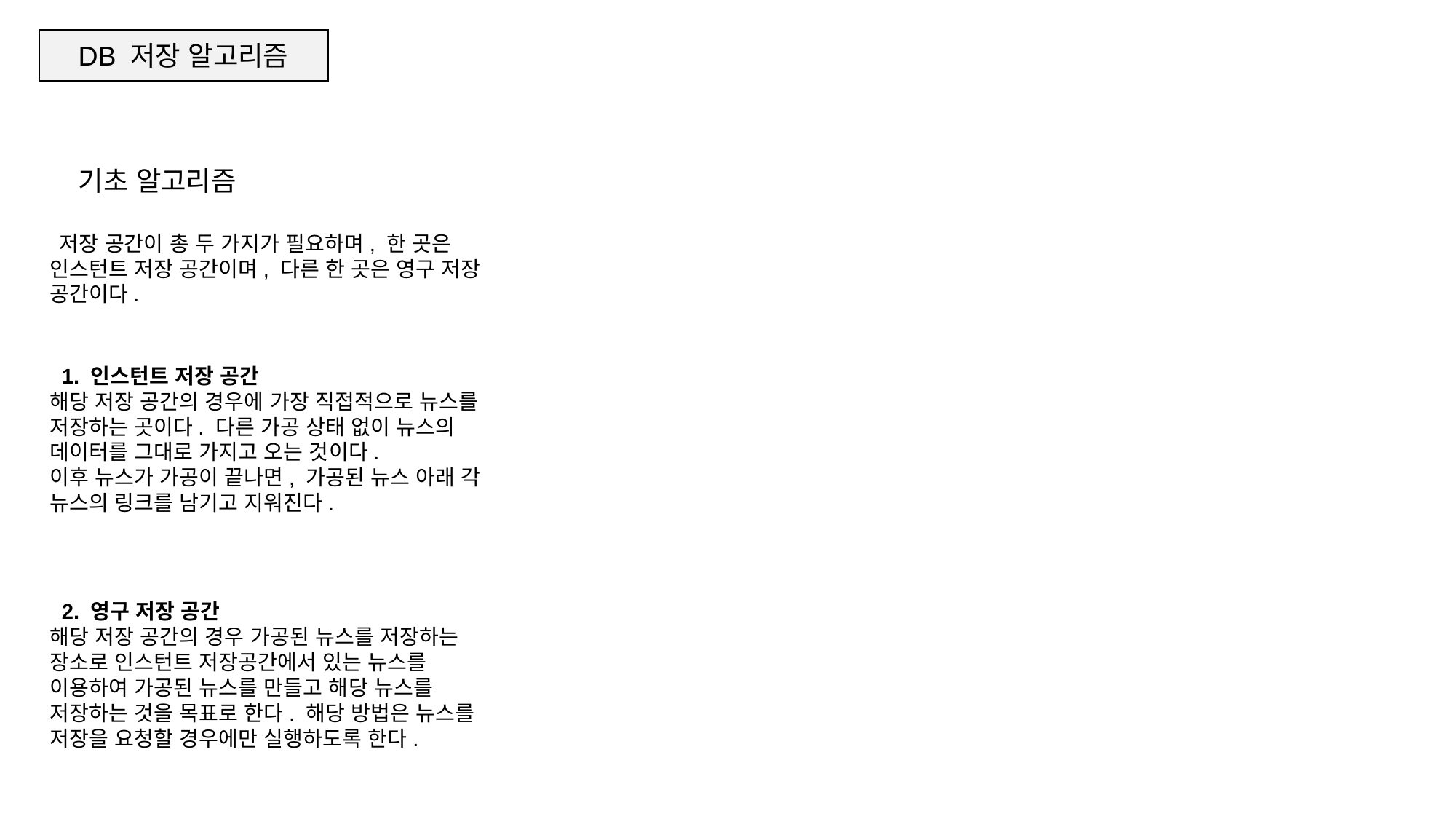

DB 저장 알고리즘
기초 알고리즘
 저장 공간이 총 두 가지가 필요하며, 한 곳은 인스턴트 저장 공간이며, 다른 한 곳은 영구 저장 공간이다.
  1. 인스턴트 저장 공간
해당 저장 공간의 경우에 가장 직접적으로 뉴스를 저장하는 곳이다. 다른 가공 상태 없이 뉴스의 데이터를 그대로 가지고 오는 것이다.
이후 뉴스가 가공이 끝나면, 가공된 뉴스 아래 각 뉴스의 링크를 남기고 지워진다.

  2. 영구 저장 공간
해당 저장 공간의 경우 가공된 뉴스를 저장하는 장소로 인스턴트 저장공간에서 있는 뉴스를 이용하여 가공된 뉴스를 만들고 해당 뉴스를 저장하는 것을 목표로 한다. 해당 방법은 뉴스를 저장을 요청할 경우에만 실행하도록 한다.